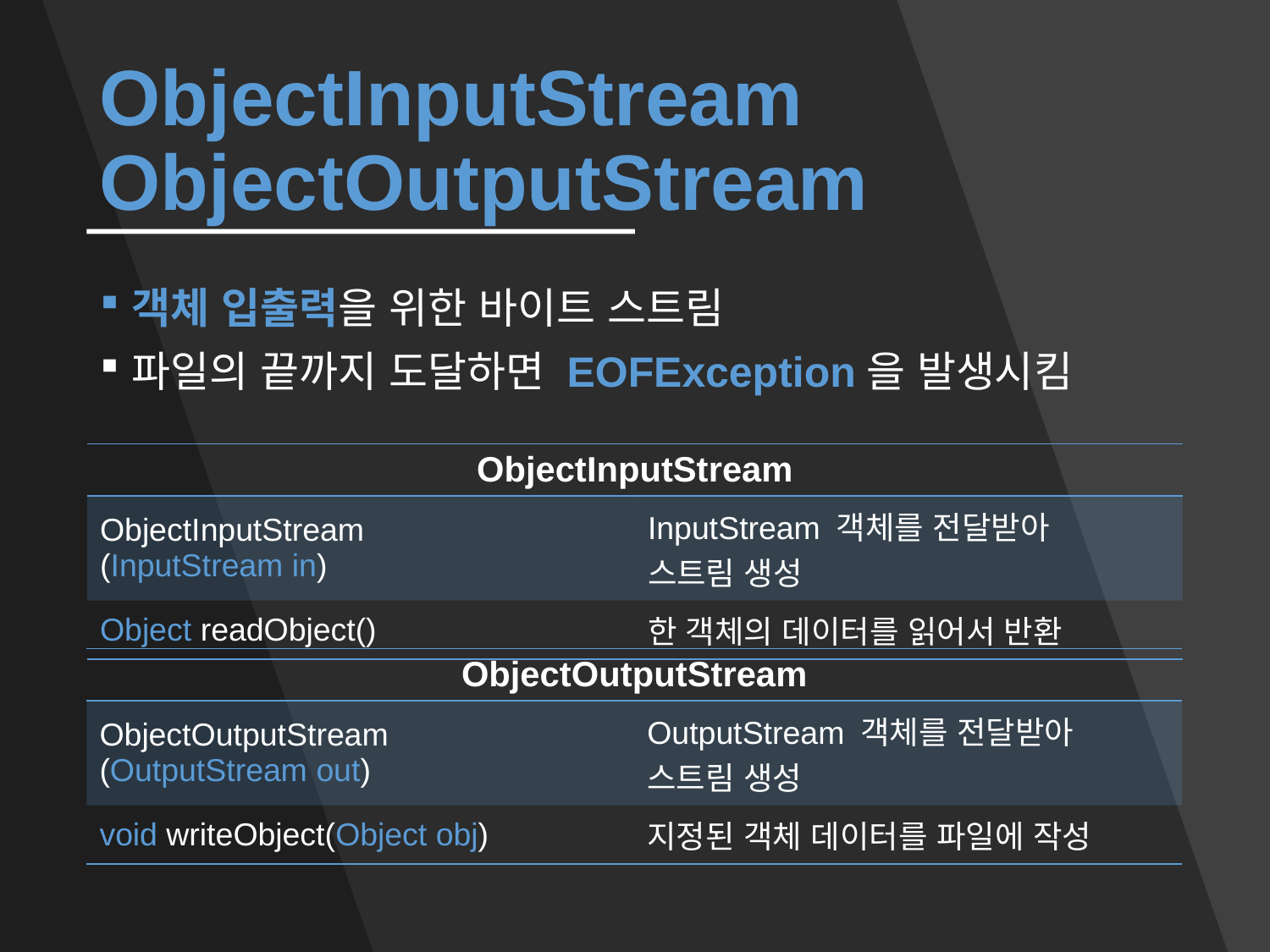

# ObjectInputStream ObjectOutputStream

객체 입출력을 위한 바이트 스트림
파일의 끝까지 도달하면 EOFException을 발생시킴
| ObjectInputStream |  |
| --- | --- |
| ObjectInputStream (InputStream in) | InputStream 객체를 전달받아 스트림 생성 |
| Object readObject() | 한 객체의 데이터를 읽어서 반환 |
| ObjectOutputStream |  |
| --- | --- |
| ObjectOutputStream (OutputStream out) | OutputStream 객체를 전달받아 스트림 생성 |
| void writeObject(Object obj) | 지정된 객체 데이터를 파일에 작성 |